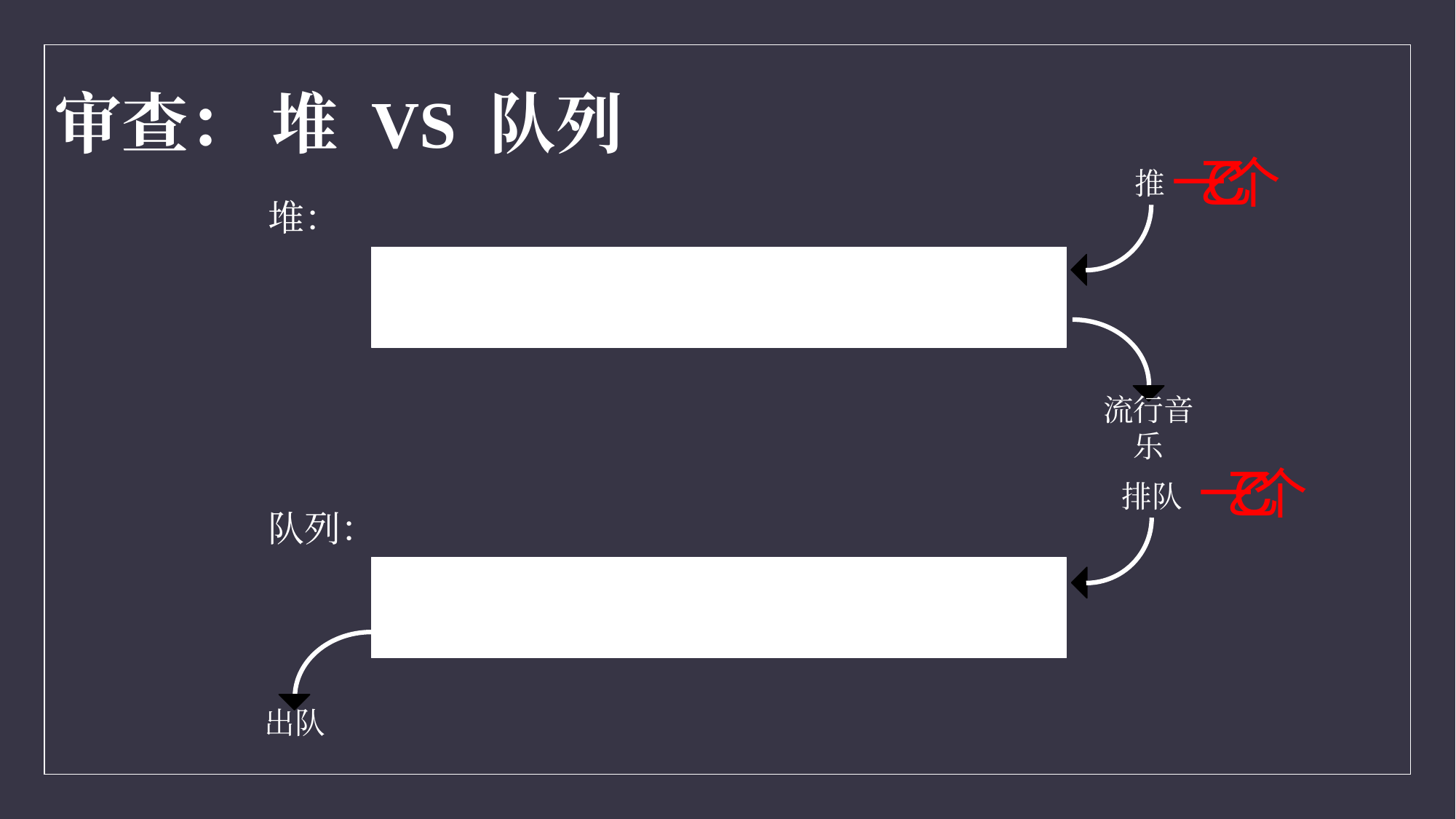

审查： 堆 VS 队列

C
乙
一个
推
堆：

流行音乐

一个
乙
C
排队
队列：

出队